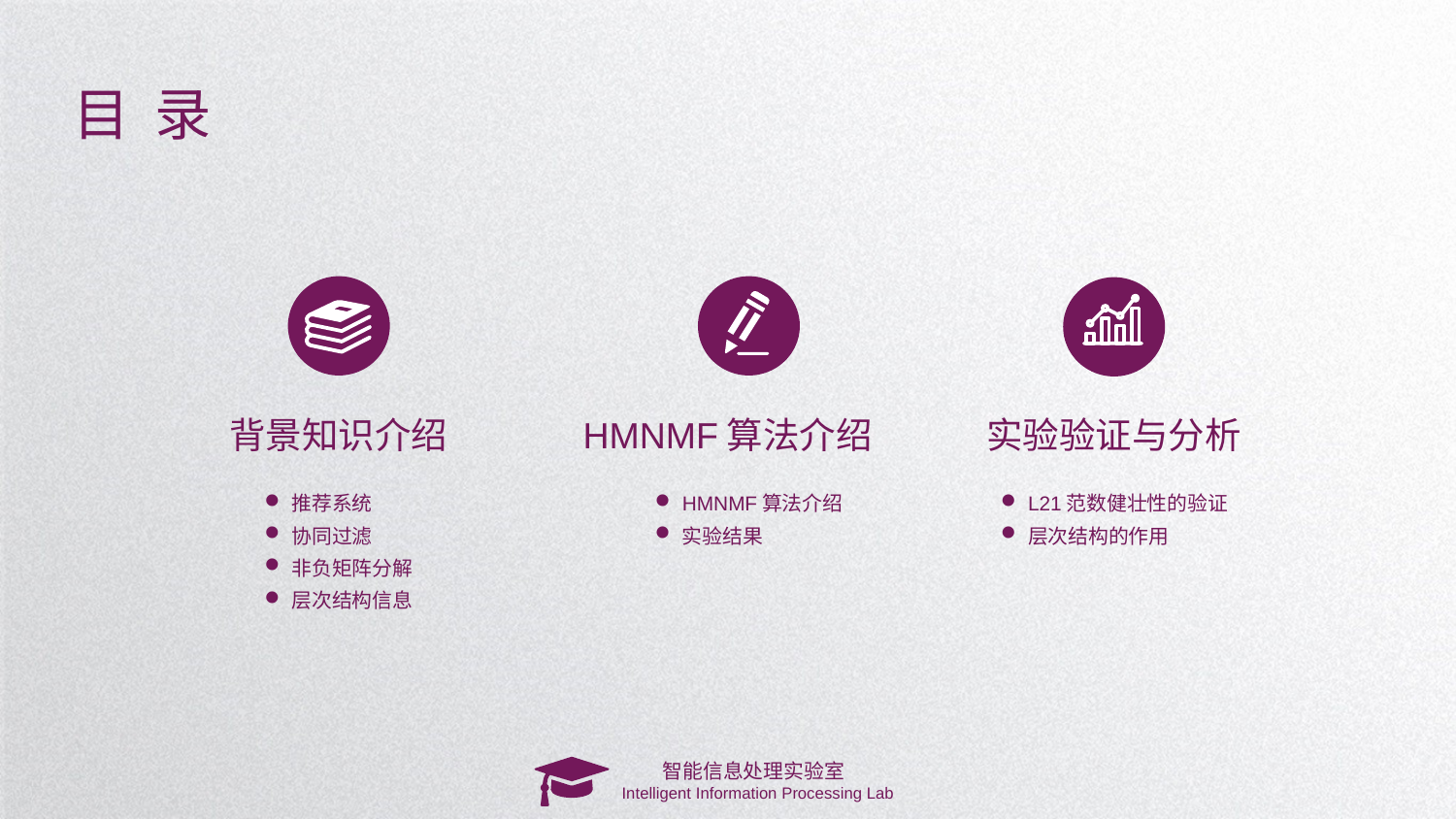

2
目  录

背景知识介绍
HMNMF算法介绍
实验验证与分析
推荐系统
协同过滤
非负矩阵分解
层次结构信息
HMNMF算法介绍
实验结果
L21范数健壮性的验证
层次结构的作用